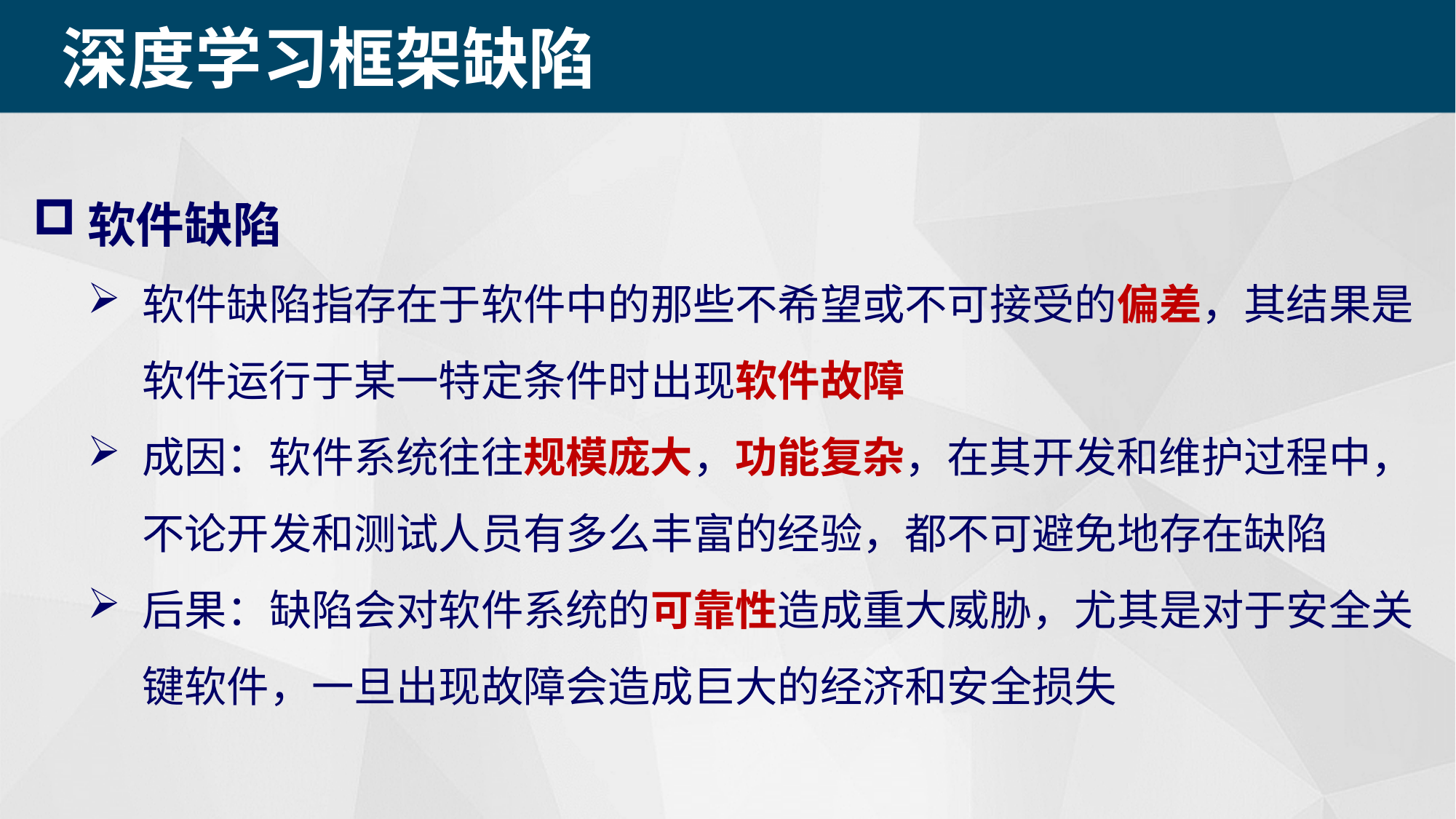

深度学习框架缺陷
软件缺陷
软件缺陷指存在于软件中的那些不希望或不可接受的偏差，其结果是软件运行于某一特定条件时出现软件故障
成因：软件系统往往规模庞大，功能复杂，在其开发和维护过程中，不论开发和测试人员有多么丰富的经验，都不可避免地存在缺陷
后果：缺陷会对软件系统的可靠性造成重大威胁，尤其是对于安全关键软件，一旦出现故障会造成巨大的经济和安全损失